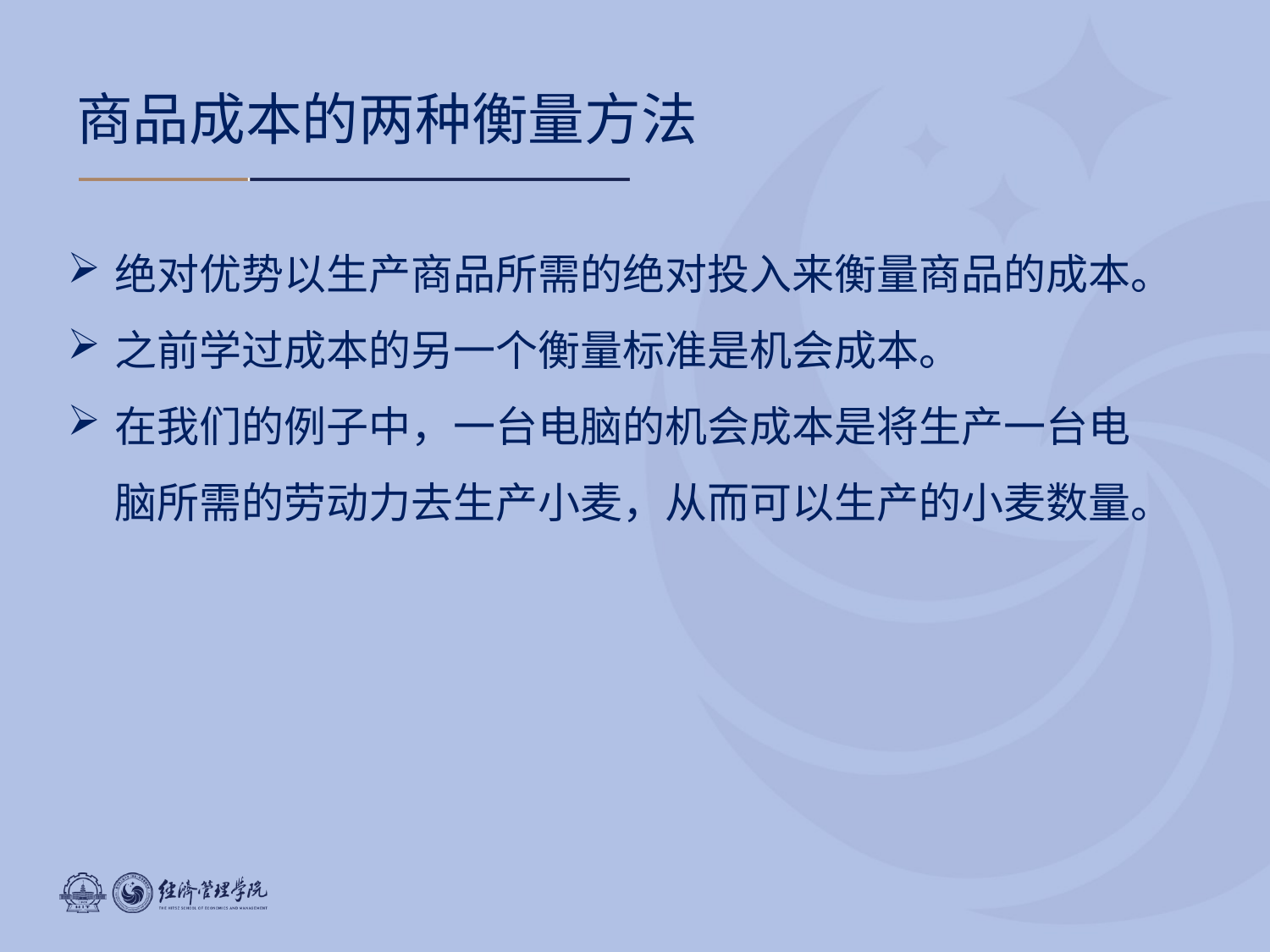

# 商品成本的两种衡量方法
绝对优势以生产商品所需的绝对投入来衡量商品的成本。
之前学过成本的另一个衡量标准是机会成本。
在我们的例子中，一台电脑的机会成本是将生产一台电脑所需的劳动力去生产小麦，从而可以生产的小麦数量。